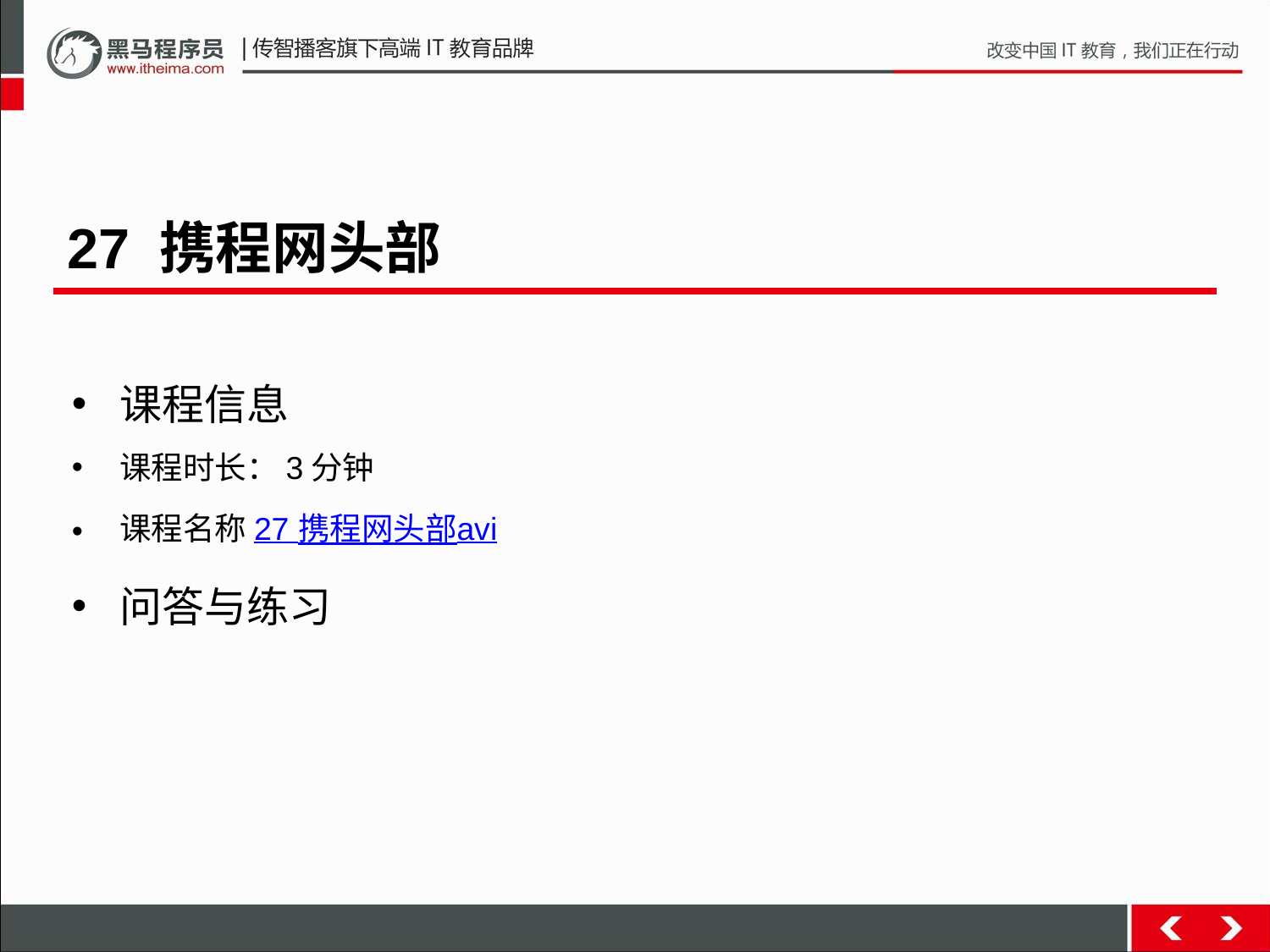

27 携程网头部
课程信息
课程时长：3分钟
课程名称27 携程网头部avi
问答与练习